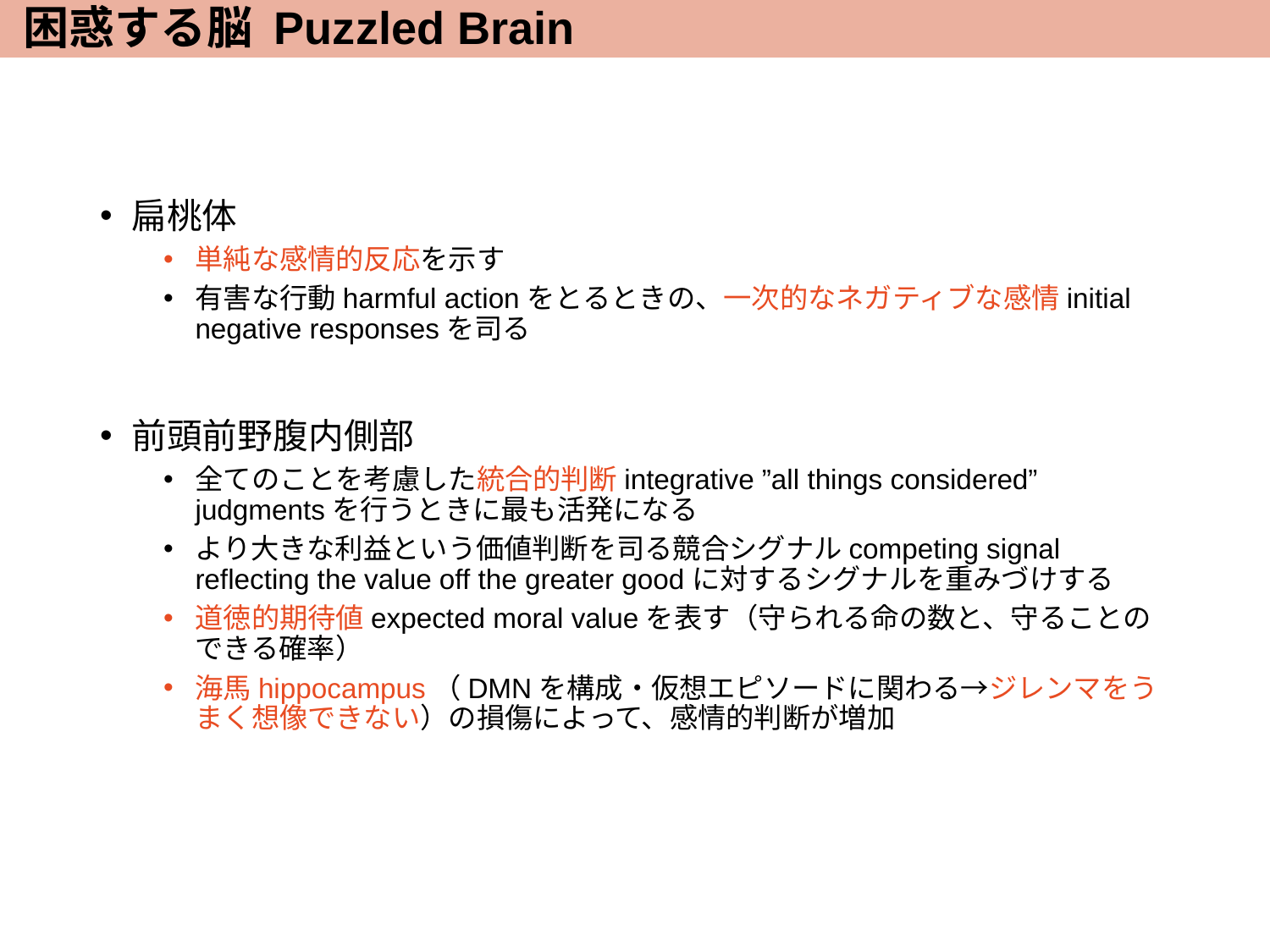

# 困惑する脳 Puzzled Brain
扁桃体
単純な感情的反応を示す
有害な行動harmful actionをとるときの、一次的なネガティブな感情initial negative responsesを司る

前頭前野腹内側部
全てのことを考慮した統合的判断integrative ”all things considered” judgmentsを行うときに最も活発になる
より大きな利益という価値判断を司る競合シグナルcompeting signal reflecting the value off the greater goodに対するシグナルを重みづけする
道徳的期待値expected moral valueを表す（守られる命の数と、守ることのできる確率）
海馬hippocampus（DMNを構成・仮想エピソードに関わる→ジレンマをうまく想像できない）の損傷によって、感情的判断が増加